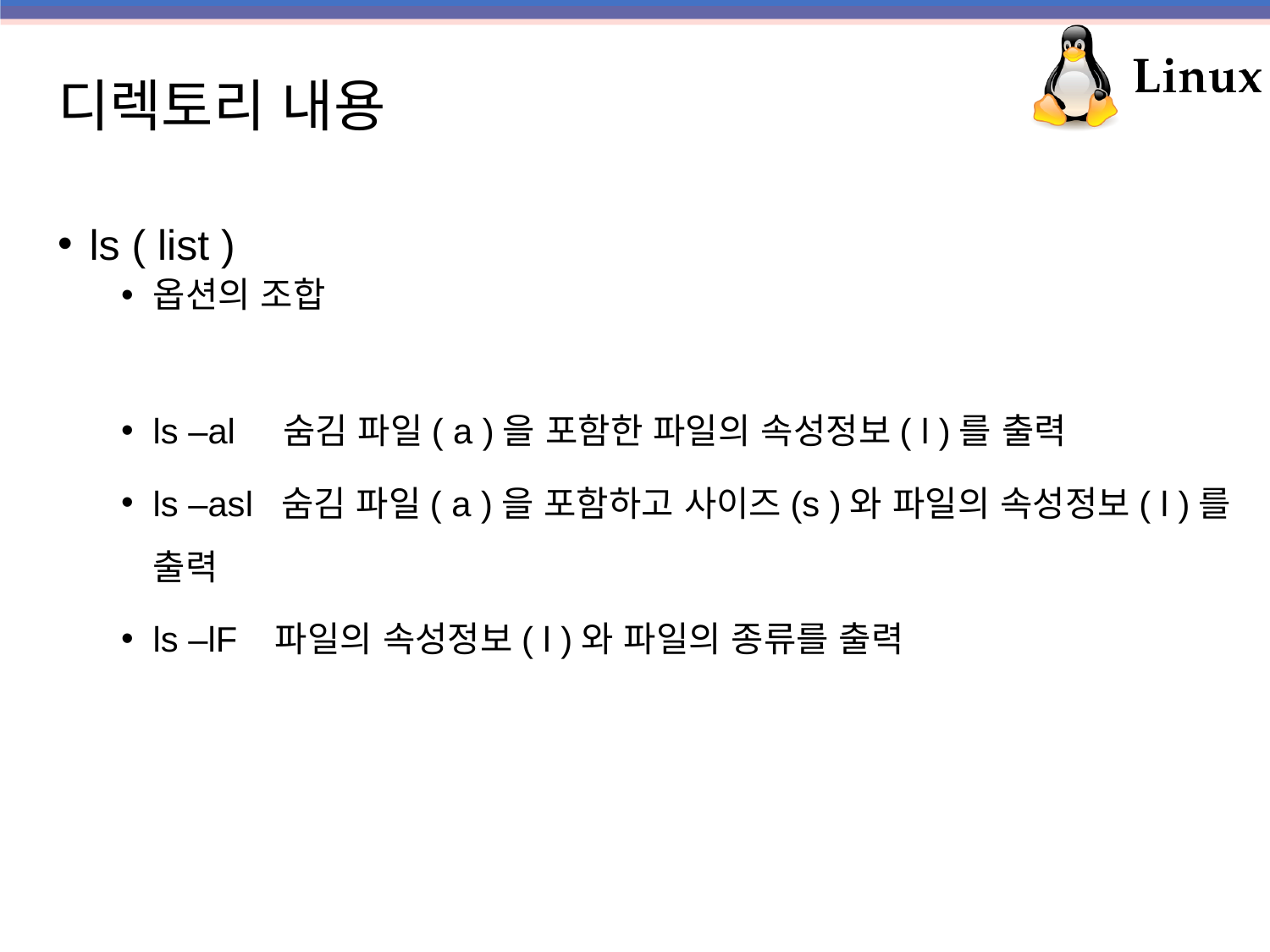

# 디렉토리 내용
ls ( list )
옵션의 조합

ls –al    숨김 파일( a )을 포함한 파일의 속성정보( l )를 출력
ls –asl  숨김 파일( a )을 포함하고 사이즈(s )와 파일의 속성정보( l )를 출력
ls –lF   파일의 속성정보( l )와 파일의 종류를 출력